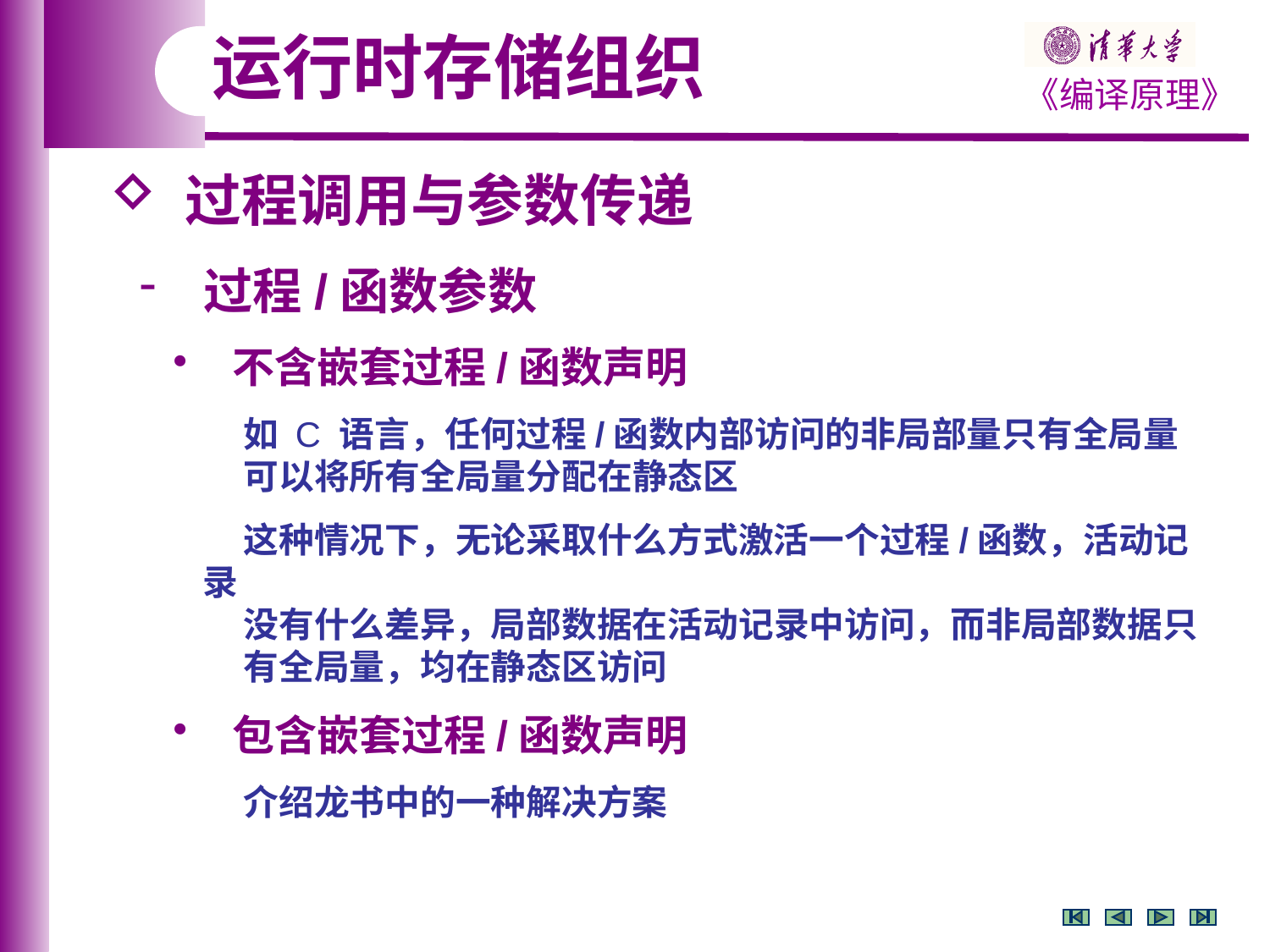

运行时存储组织
 过程调用与参数传递
  过程/函数参数

  不含嵌套过程/函数声明

    如 C 语言，任何过程/函数内部访问的非局部量只有全局量
    可以将所有全局量分配在静态区

    这种情况下，无论采取什么方式激活一个过程/函数，活动记录
    没有什么差异，局部数据在活动记录中访问，而非局部数据只
    有全局量，均在静态区访问

  包含嵌套过程/函数声明

    介绍龙书中的一种解决方案